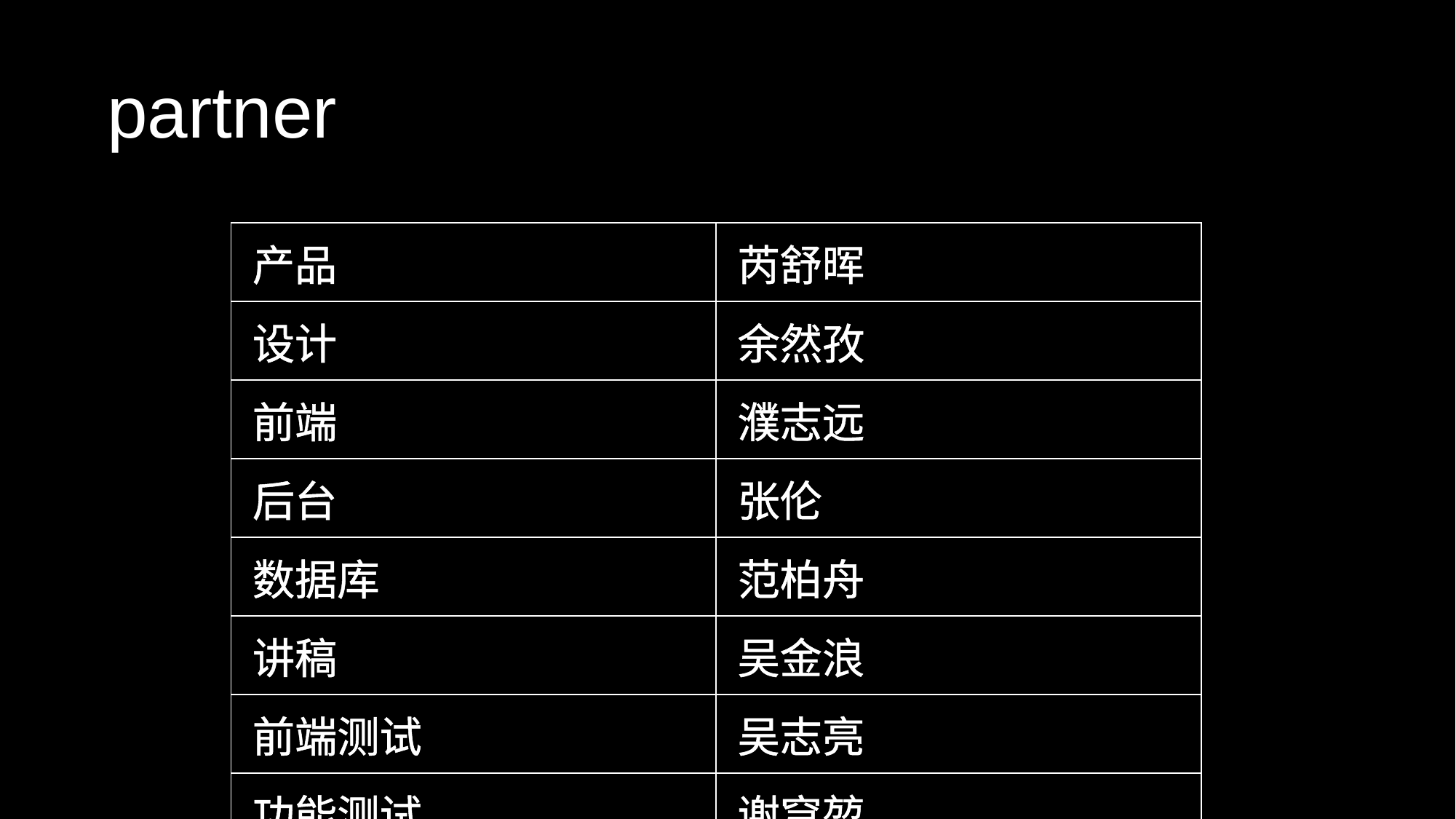

# partner
| 产品 | 芮舒晖 |
| --- | --- |
| 设计 | 余然孜 |
| 前端 | 濮志远 |
| 后台 | 张伦 |
| 数据库 | 范柏舟 |
| 讲稿 | 吴金浪 |
| 前端测试 | 吴志亮 |
| 功能测试 | 谢穹堃 |